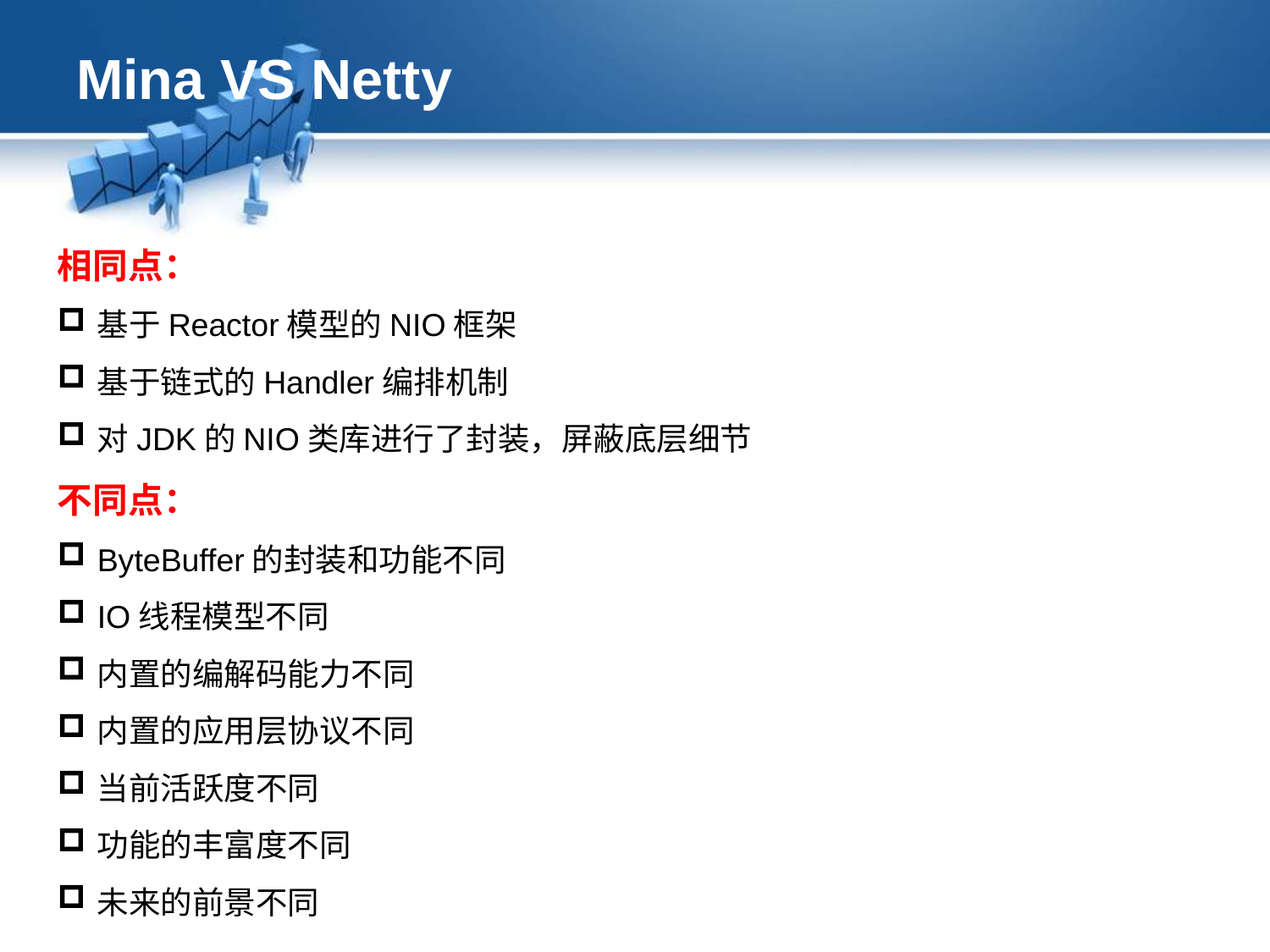

# Mina VS Netty
相同点：
基于Reactor模型的NIO框架
基于链式的Handler编排机制
对JDK的NIO类库进行了封装，屏蔽底层细节
不同点：
ByteBuffer的封装和功能不同
IO线程模型不同
内置的编解码能力不同
内置的应用层协议不同
当前活跃度不同
功能的丰富度不同
未来的前景不同